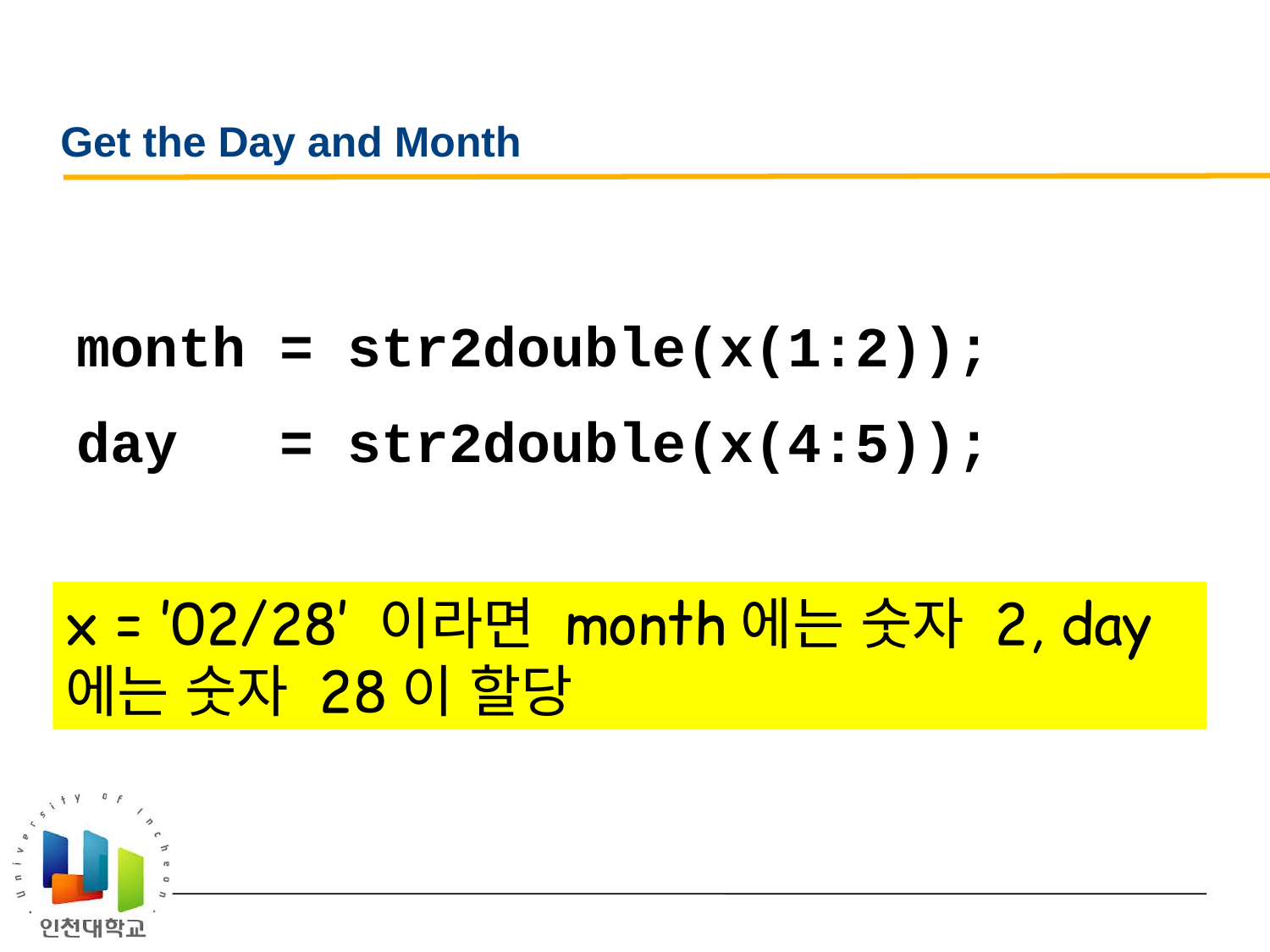

# Get the Day and Month
month = str2double(x(1:2));
day   = str2double(x(4:5));

x = ’02/28’ 이라면 month에는 숫자 2, day에는 숫자 28이 할당
Insight Through Computing